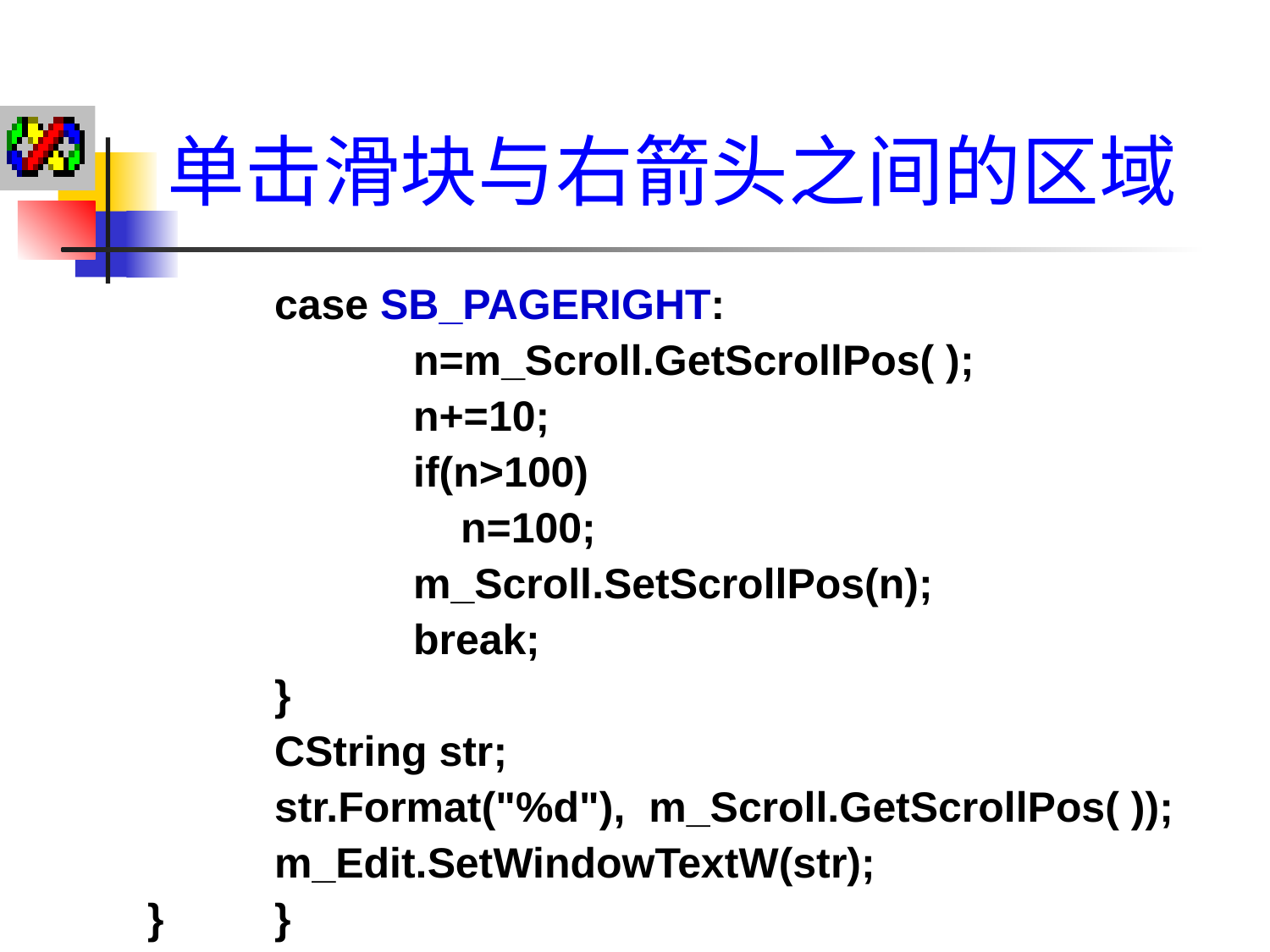

单击滑块与右箭头之间的区域
  	case SB_PAGERIGHT:
		 n=m_Scroll.GetScrollPos( );
		 n+=10;
		 if(n>100)
		     n=100;
		 m_Scroll.SetScrollPos(n);
		 break;
	}
	CString str;
	str.Format("%d"),  m_Scroll.GetScrollPos( ));
	m_Edit.SetWindowTextW(str);
} 	}